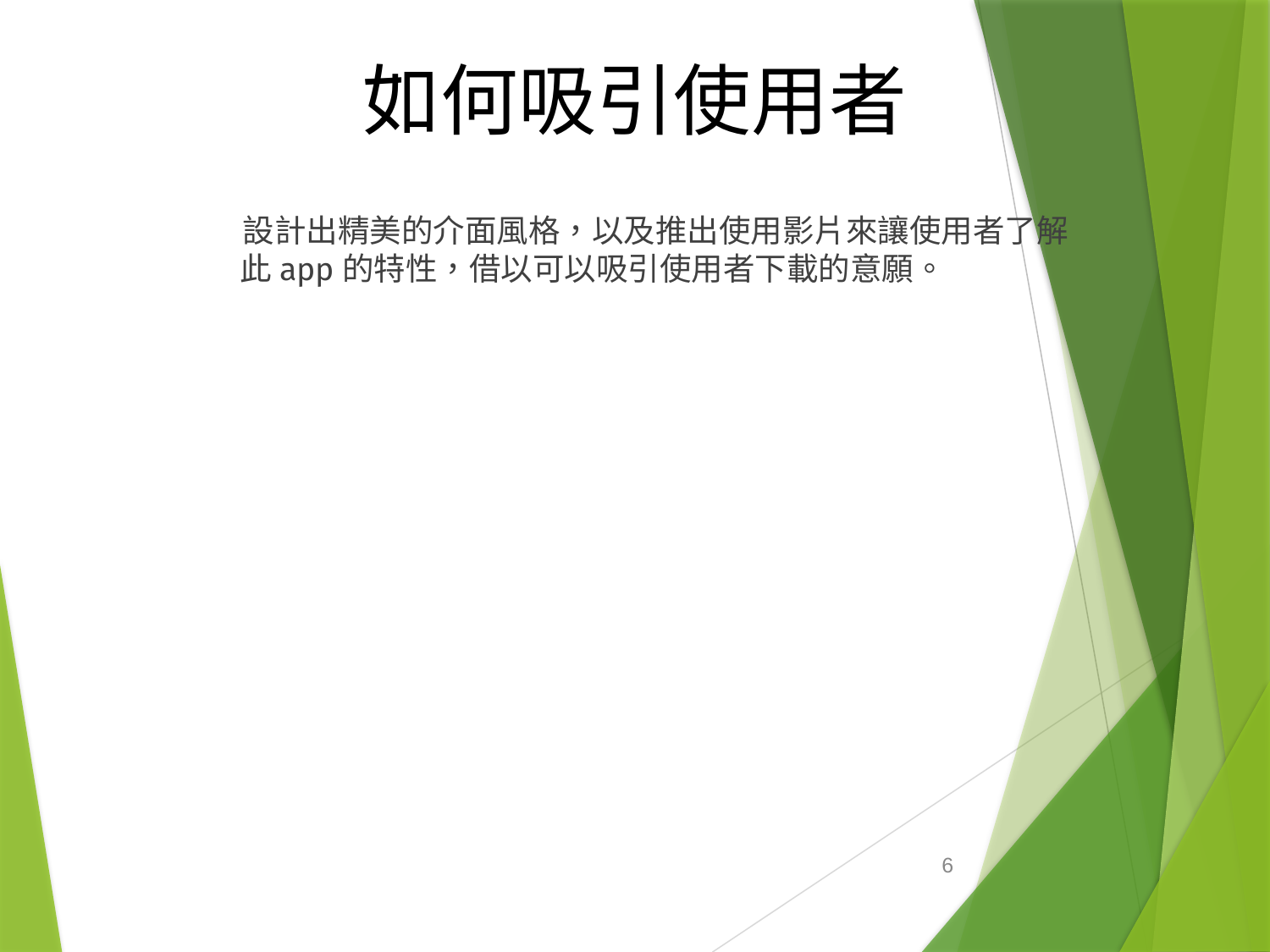

# 如何吸引使用者
  設計出精美的介面風格，以及推出使用影片來讓使用者了解此app的特性，借以可以吸引使用者下載的意願。
6